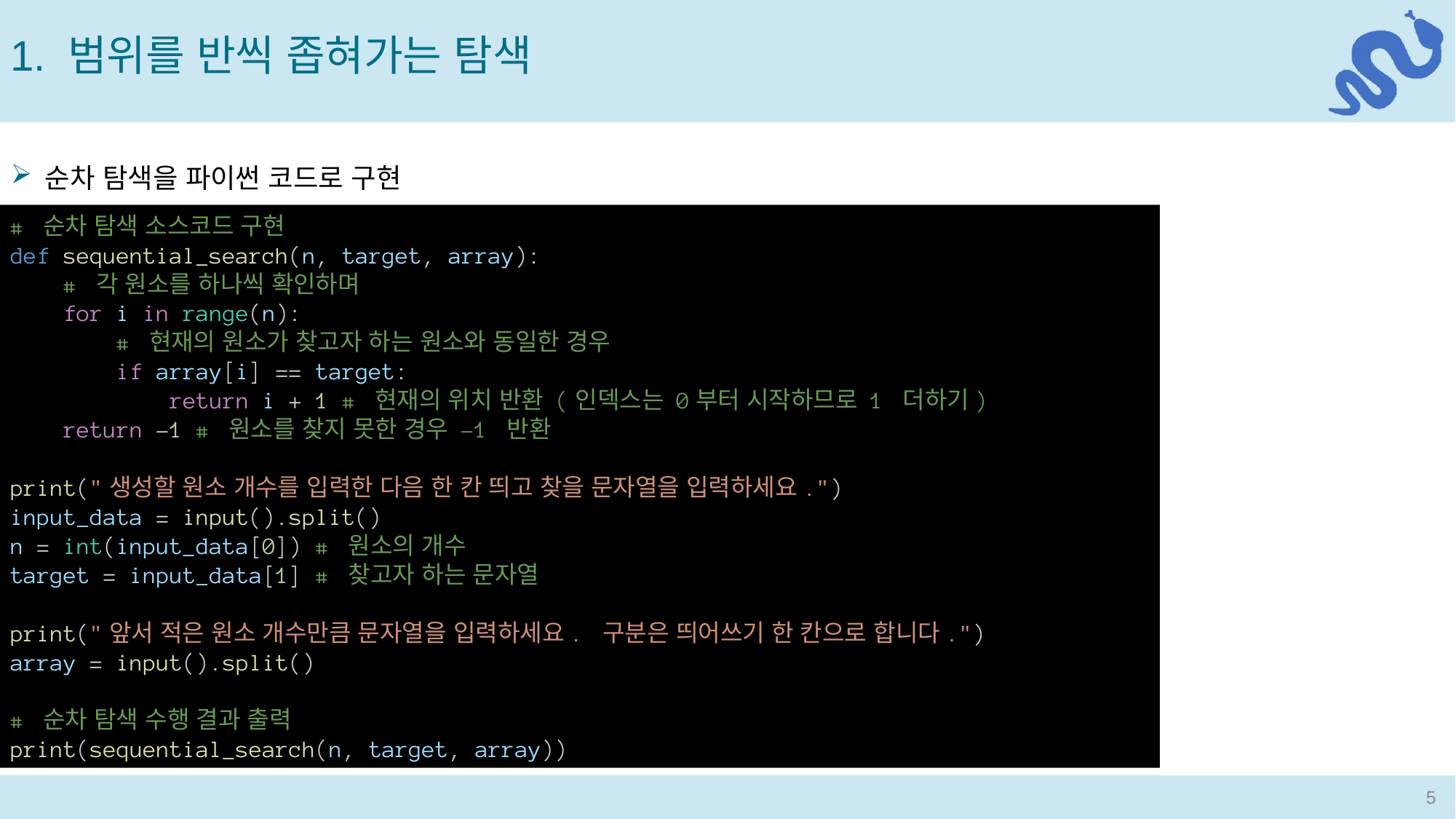

1. 범위를 반씩 좁혀가는 탐색
순차 탐색을 파이썬 코드로 구현
# 순차 탐색 소스코드 구현
def sequential_search(n, target, array):
    # 각 원소를 하나씩 확인하며
    for i in range(n):
        # 현재의 원소가 찾고자 하는 원소와 동일한 경우
        if array[i] == target:
            return i + 1 # 현재의 위치 반환 (인덱스는 0부터 시작하므로 1 더하기)
    return -1 # 원소를 찾지 못한 경우 -1 반환
print("생성할 원소 개수를 입력한 다음 한 칸 띄고 찾을 문자열을 입력하세요.")
input_data = input().split()
n = int(input_data[0]) # 원소의 개수
target = input_data[1] # 찾고자 하는 문자열
print("앞서 적은 원소 개수만큼 문자열을 입력하세요. 구분은 띄어쓰기 한 칸으로 합니다.")
array = input().split()
# 순차 탐색 수행 결과 출력
print(sequential_search(n, target, array))
5